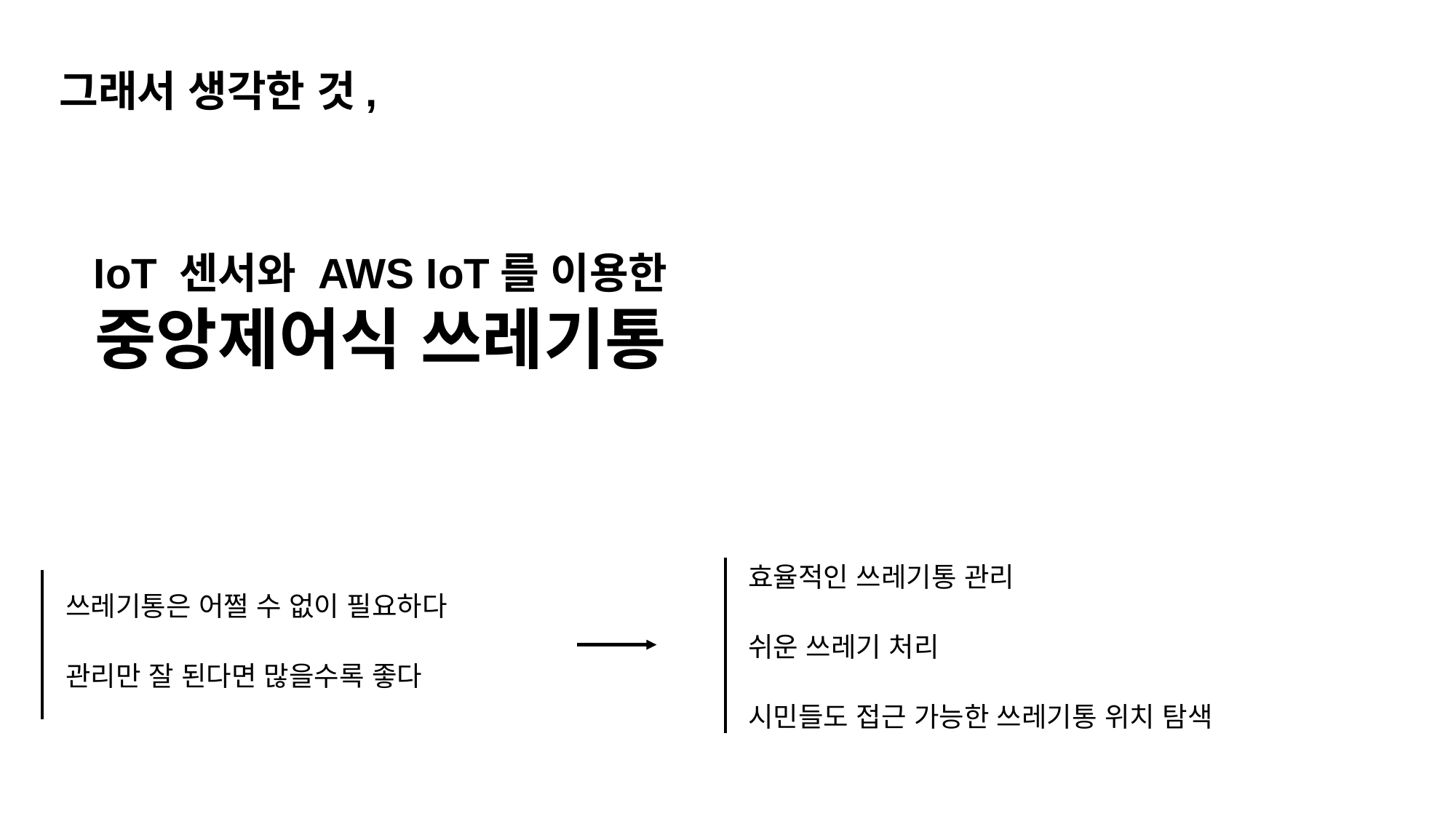

그래서 생각한 것,
IoT 센서와 AWS IoT를 이용한
중앙제어식 쓰레기통
효율적인 쓰레기통 관리
쓰레기통은 어쩔 수 없이 필요하다
쉬운 쓰레기 처리
관리만 잘 된다면 많을수록 좋다
시민들도 접근 가능한 쓰레기통 위치 탐색